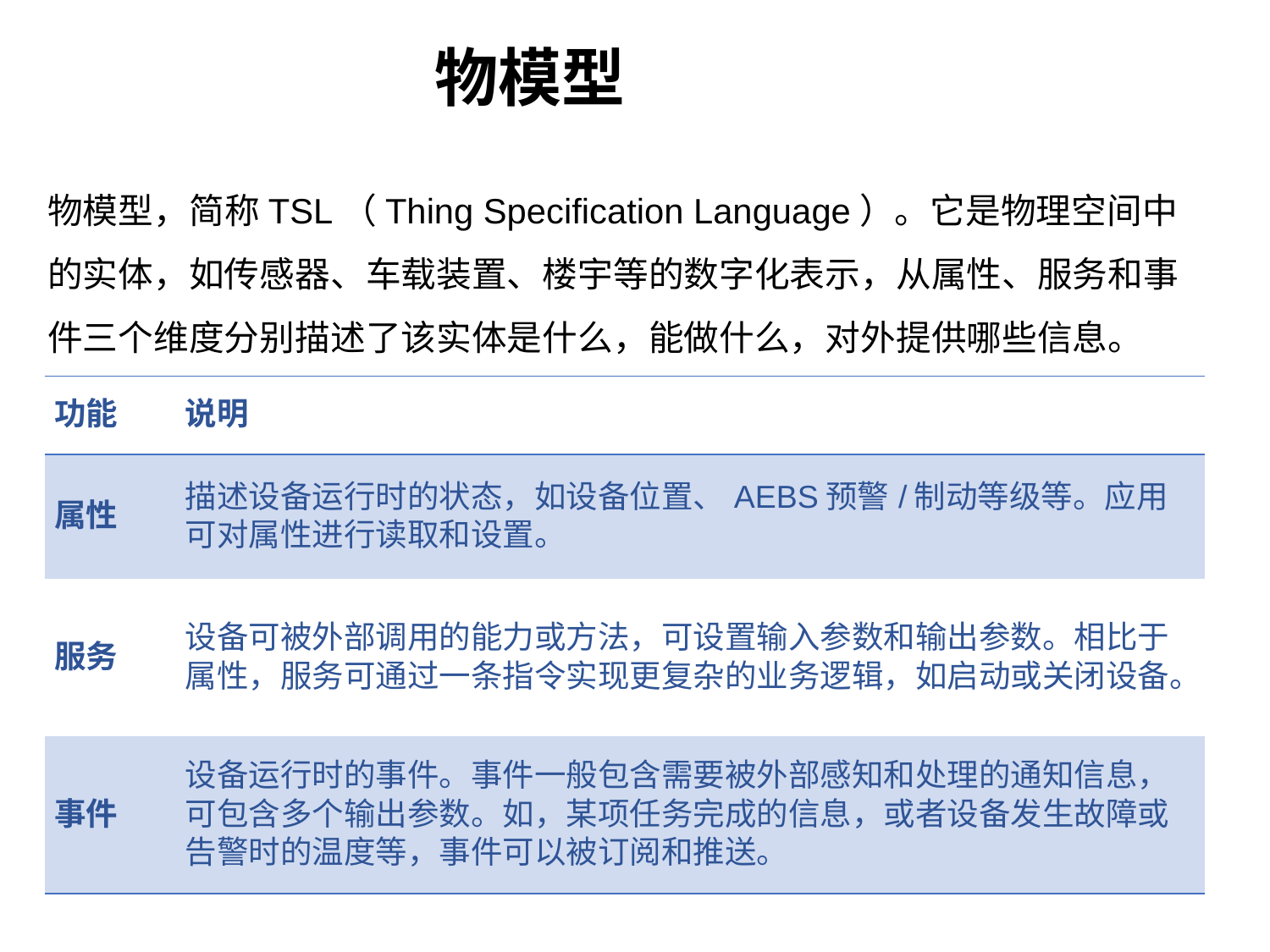

# 物模型
物模型，简称TSL（Thing Specification Language）。它是物理空间中的实体，如传感器、车载装置、楼宇等的数字化表示，从属性、服务和事件三个维度分别描述了该实体是什么，能做什么，对外提供哪些信息。
| 功能 | 说明 |
| --- | --- |
| 属性 | 描述设备运行时的状态，如设备位置、AEBS预警/制动等级等。应用可对属性进行读取和设置。 |
| 服务 | 设备可被外部调用的能力或方法，可设置输入参数和输出参数。相比于属性，服务可通过一条指令实现更复杂的业务逻辑，如启动或关闭设备。 |
| 事件 | 设备运行时的事件。事件一般包含需要被外部感知和处理的通知信息，可包含多个输出参数。如，某项任务完成的信息，或者设备发生故障或告警时的温度等，事件可以被订阅和推送。 |